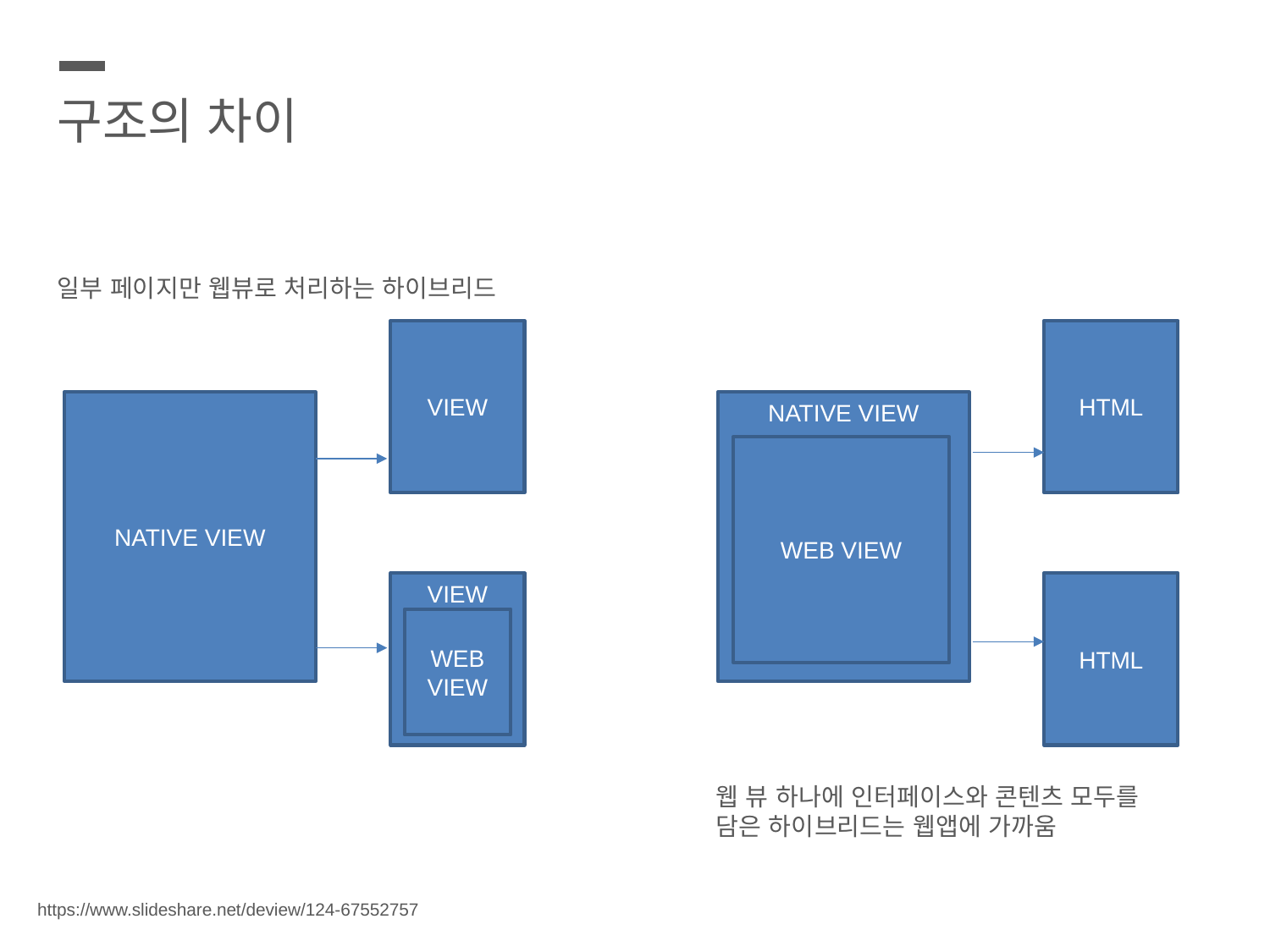

구조의 차이
일부 페이지만 웹뷰로 처리하는 하이브리드
VIEW
HTML
NATIVE VIEW
NATIVE VIEW
WEB VIEW
VIEW
HTML
WEB VIEW
웹 뷰 하나에 인터페이스와 콘텐츠 모두를 담은 하이브리드는 웹앱에 가까움
https://www.slideshare.net/deview/124-67552757